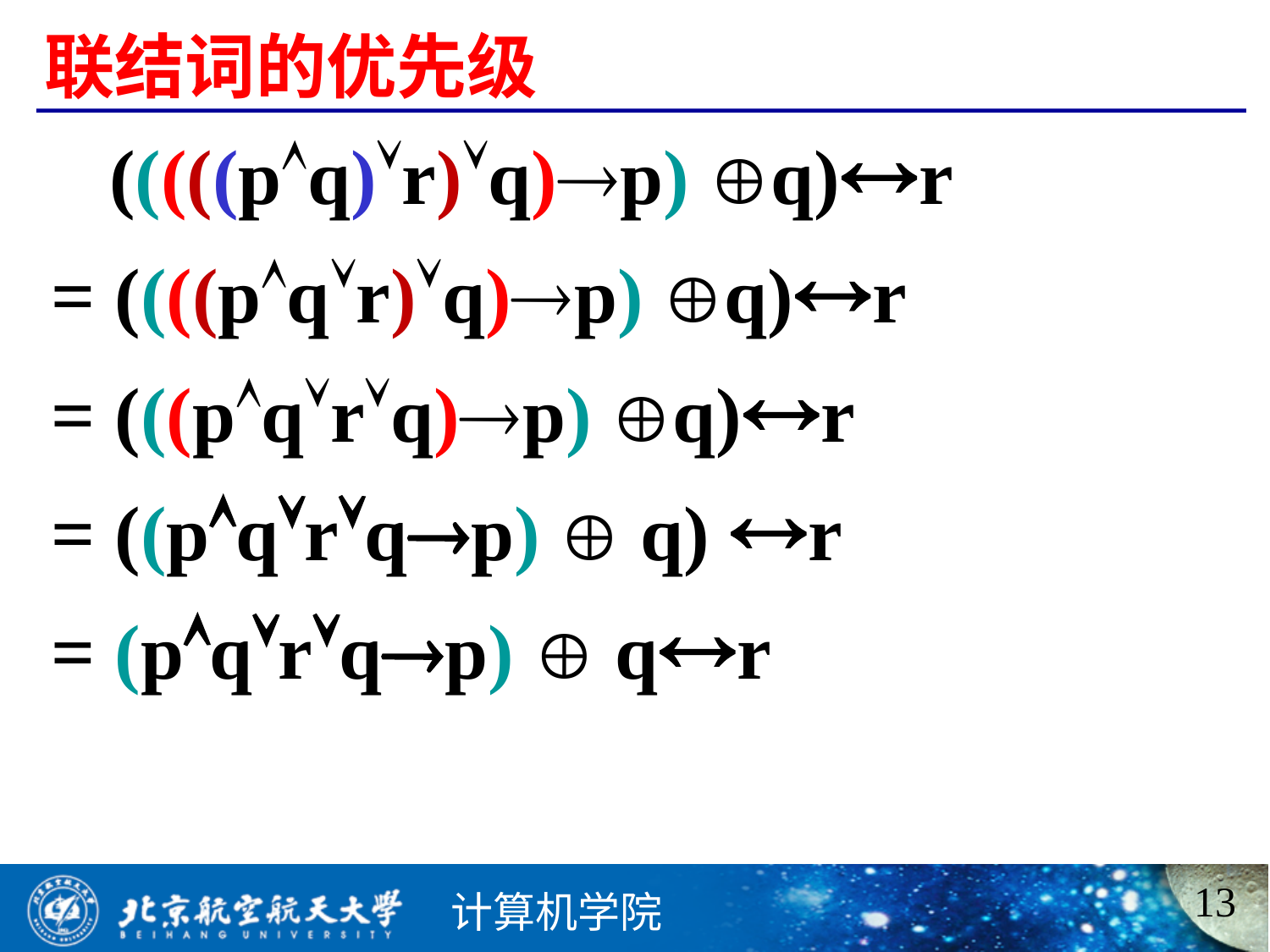

# 联结词的优先级
   (((((p∧q)∨r)∨q)→p) ⊕q)↔r
= ((((p∧q∨r)∨q)→p) ⊕q)↔r
= (((p∧q∨r∨q)→p) ⊕q)↔r
= ((p∧q∨r∨q→p) ⊕ q) ↔r
= (p∧q∨r∨q→p) ⊕ q↔r